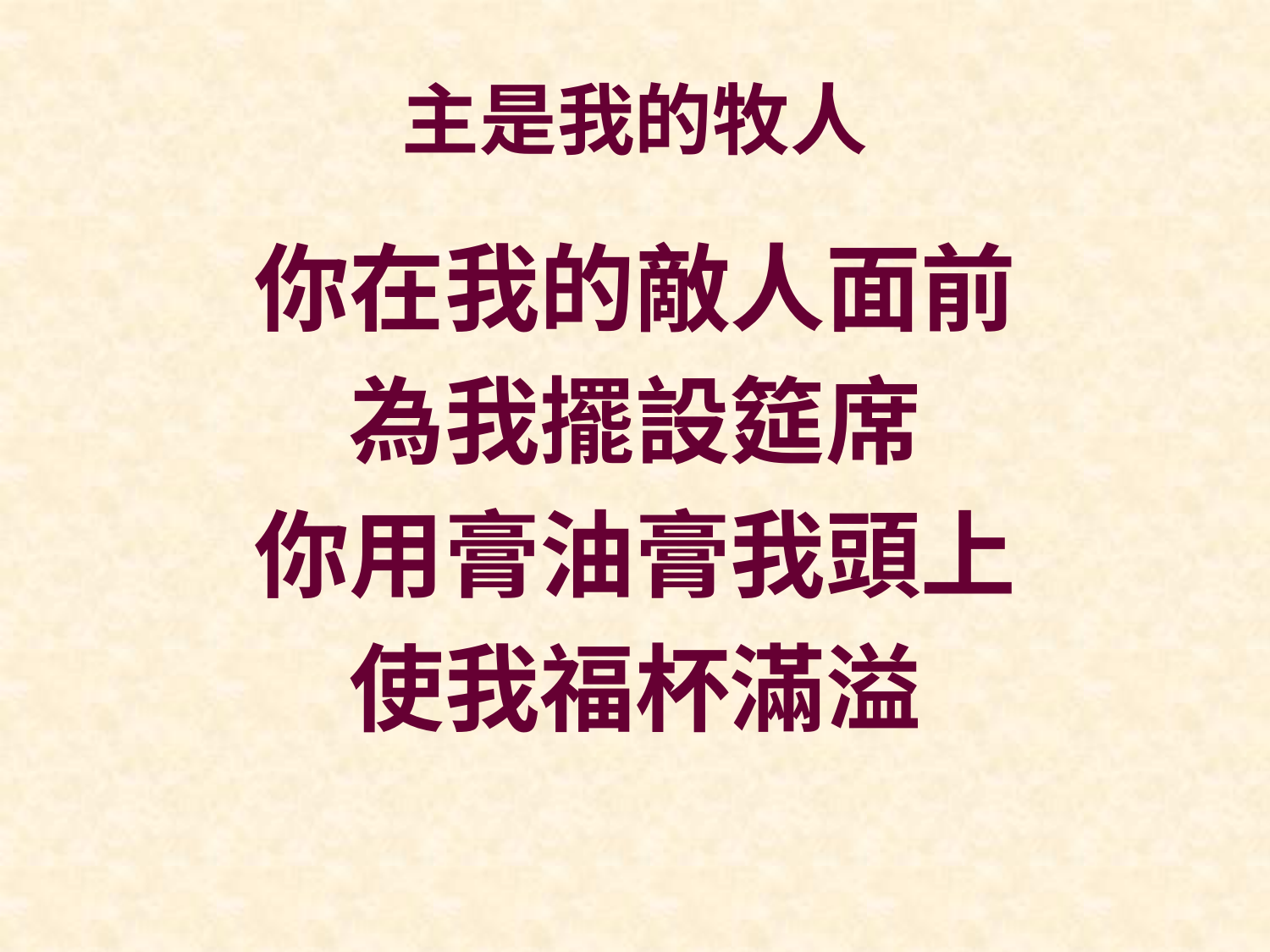

# 主是我的牧人
你在我的敵人面前
為我擺設筵席
你用膏油膏我頭上
使我福杯滿溢